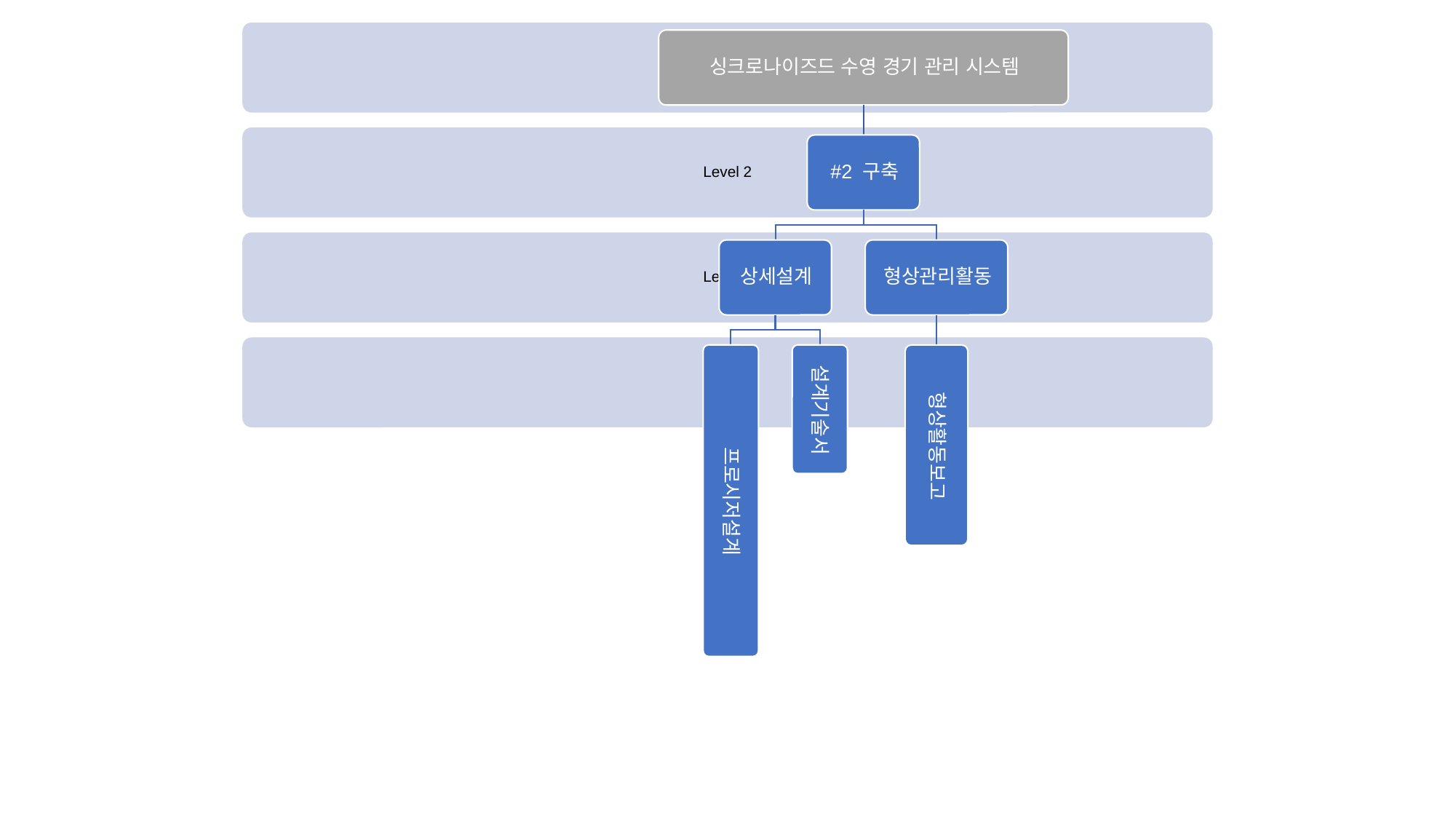

Level 4
Level 3
Level 2
Level 1
싱크로나이즈드 수영 경기 관리 시스템
#2 구축
상세설계
프로시저설계
설계기술서
형상관리활동
형상활동보고